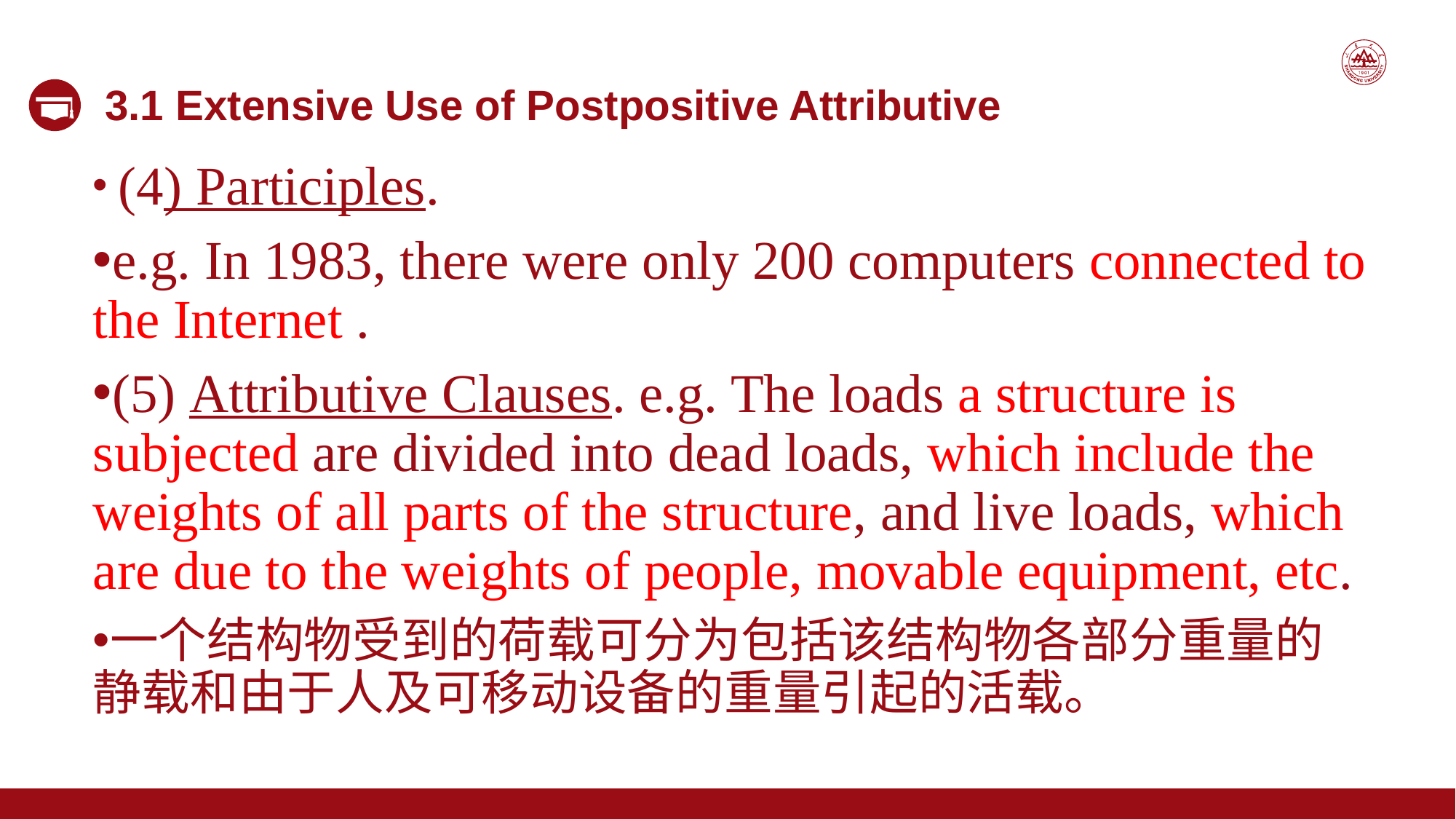

3.1 Extensive Use of Postpositive Attributive
 (4) Participles.
e.g. In 1983, there were only 200 computers connected to the Internet .
(5) Attributive Clauses. e.g. The loads a structure is subjected are divided into dead loads, which include the weights of all parts of the structure, and live loads, which  are due to the weights of people, movable equipment, etc.
一个结构物受到的荷载可分为包括该结构物各部分重量的静载和由于人及可移动设备的重量引起的活载。